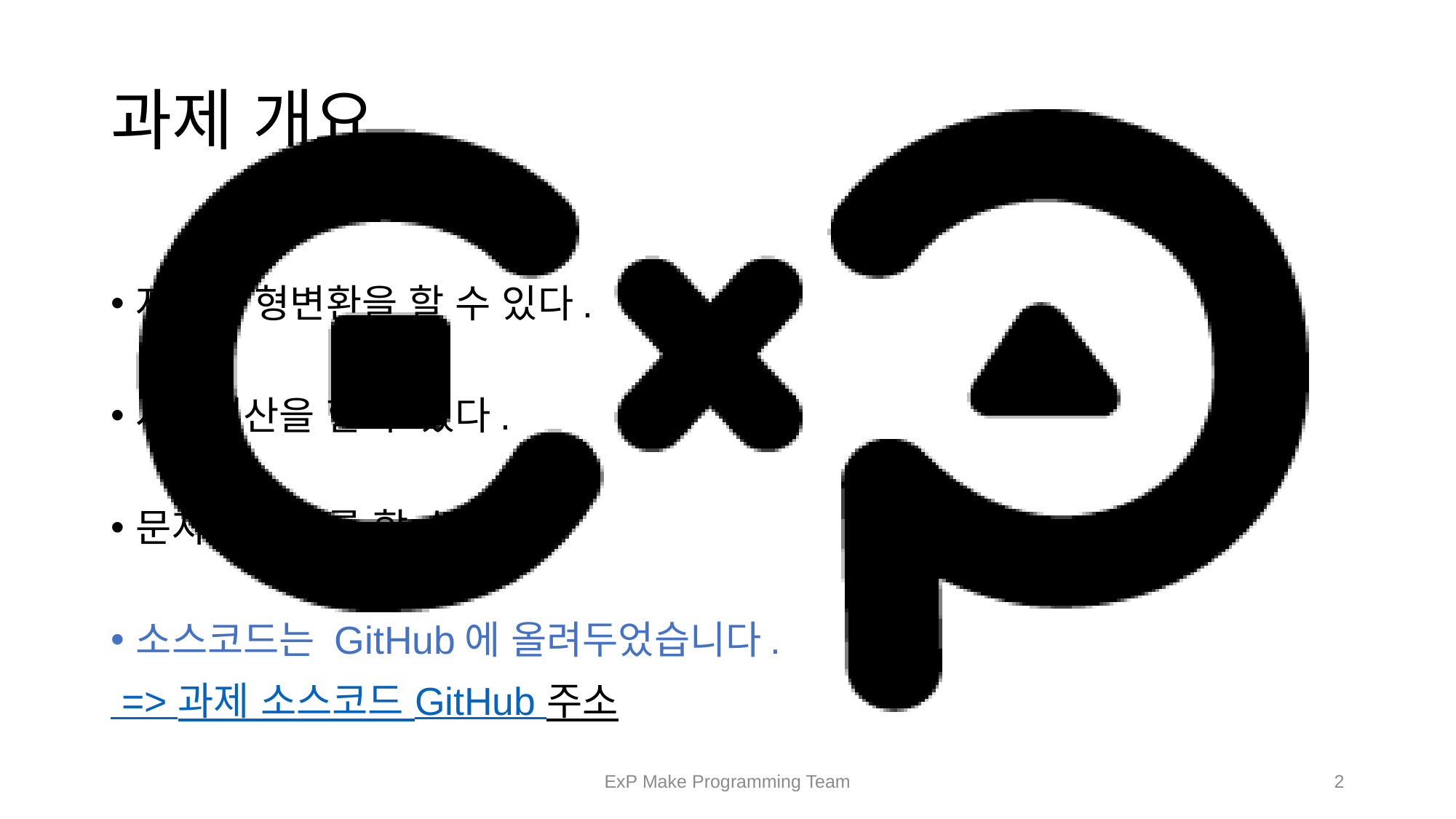

# 과제 개요

자료형 형변환을 할 수 있다.

사칙연산을 할 수 있다.

문자열 처리를 할 수 있다.

소스코드는 GitHub에 올려두었습니다.
 => 과제 소스코드 GitHub 주소
ExP Make Programming Team
2